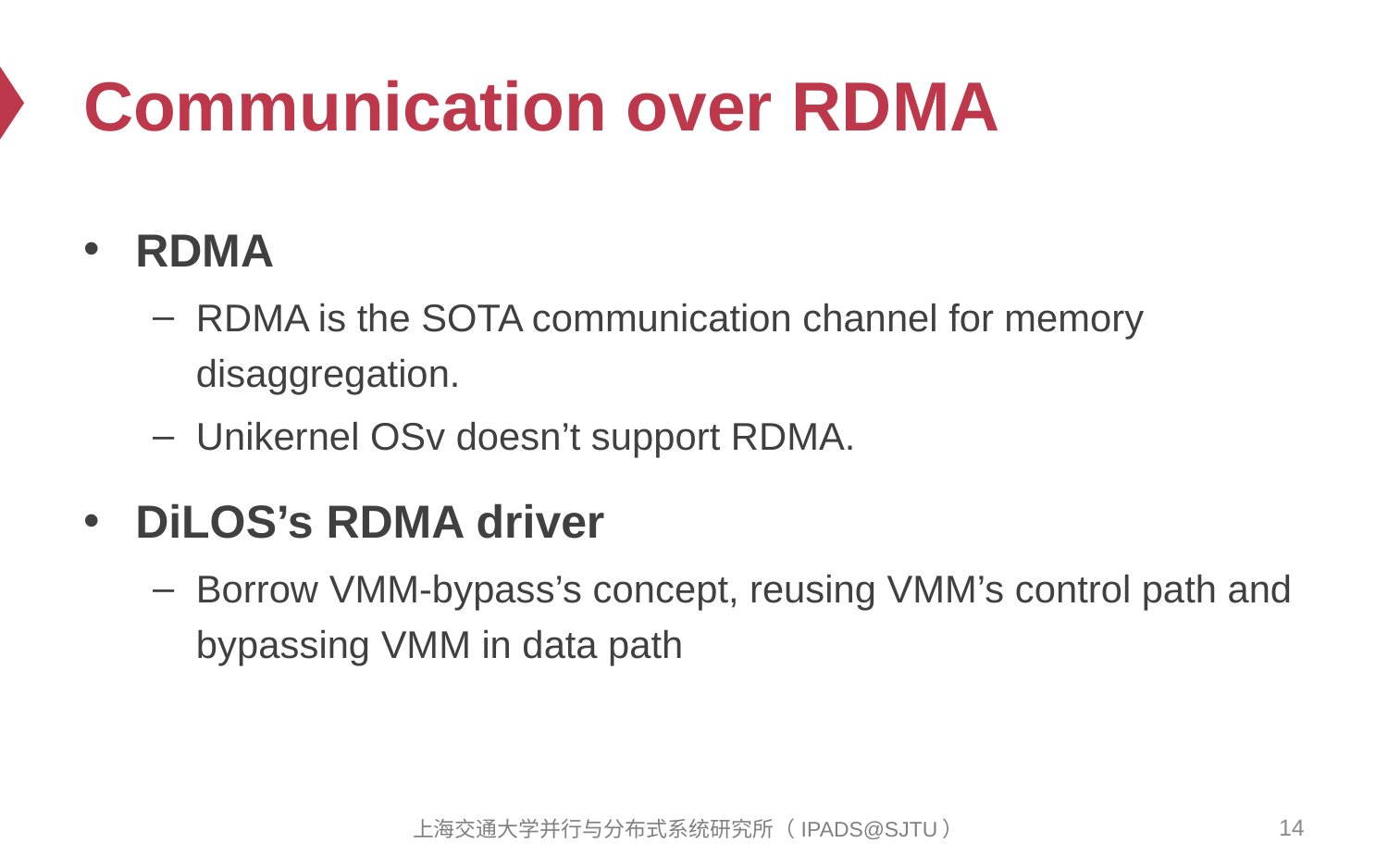

# Communication over RDMA
RDMA
RDMA is the SOTA communication channel for memory disaggregation.
Unikernel OSv doesn’t support RDMA.
DiLOS’s RDMA driver
Borrow VMM-bypass’s concept, reusing VMM’s control path and bypassing VMM in data path
14
上海交通大学并行与分布式系统研究所（IPADS@SJTU）